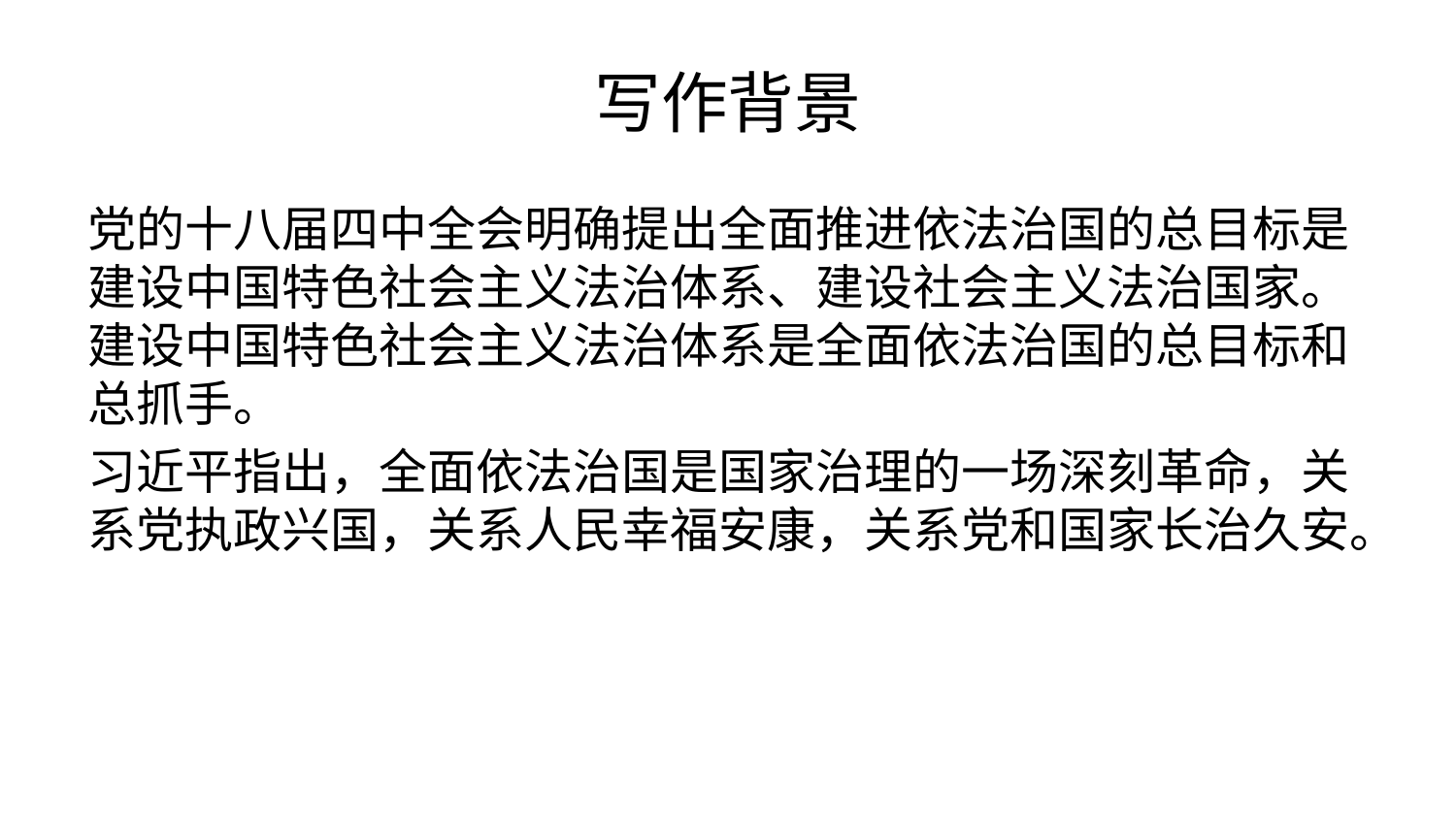

# 写作背景
党的十八届四中全会明确提出全面推进依法治国的总目标是建设中国特色社会主义法治体系、建设社会主义法治国家。建设中国特色社会主义法治体系是全面依法治国的总目标和总抓手。
习近平指出，全面依法治国是国家治理的一场深刻革命，关系党执政兴国，关系人民幸福安康，关系党和国家长治久安。